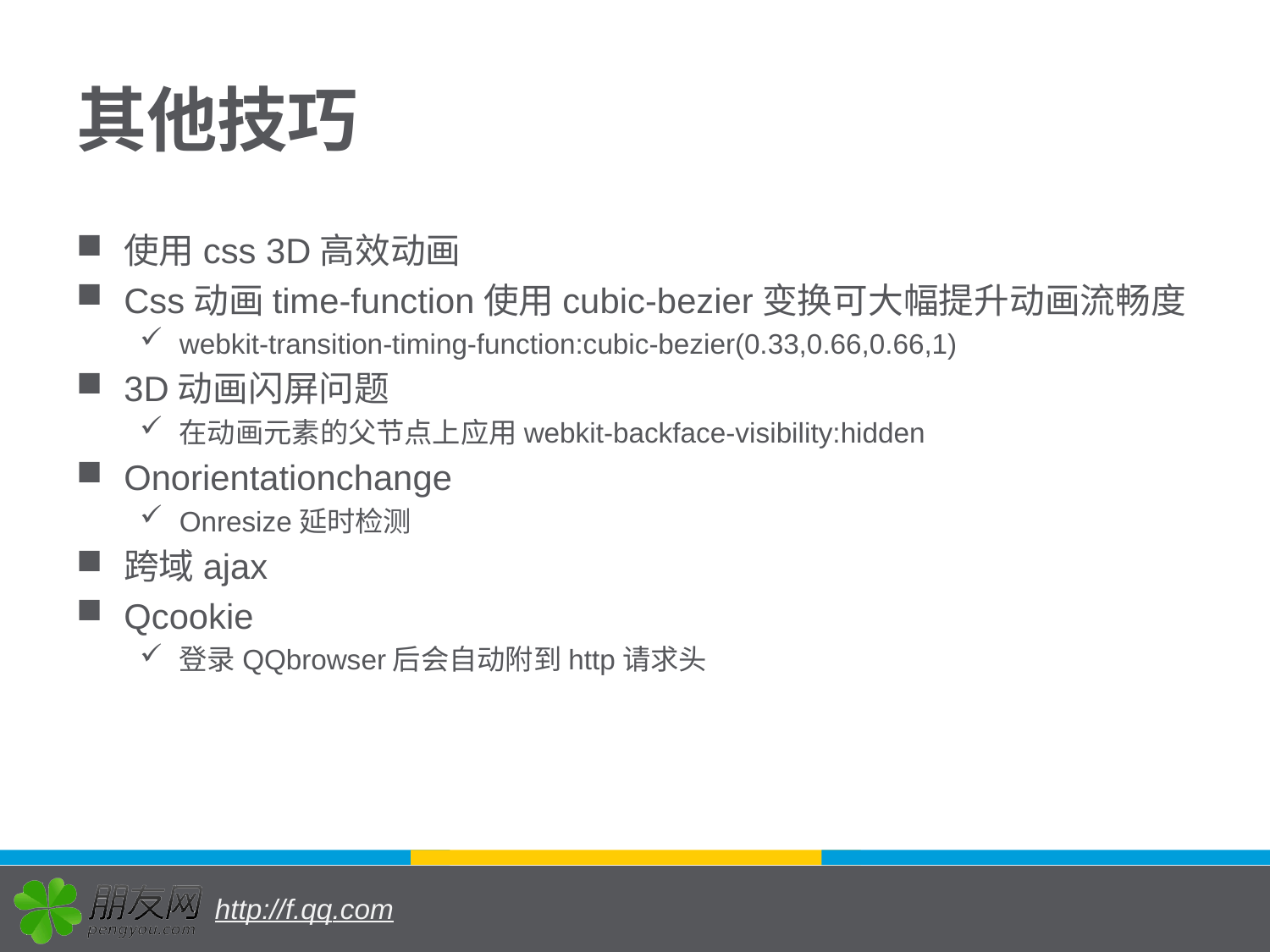

# 其他技巧
使用css 3D高效动画
Css动画time-function使用cubic-bezier变换可大幅提升动画流畅度
webkit-transition-timing-function:cubic-bezier(0.33,0.66,0.66,1)
3D动画闪屏问题
在动画元素的父节点上应用webkit-backface-visibility:hidden
Onorientationchange
Onresize延时检测
跨域ajax
Qcookie
登录QQbrowser后会自动附到http请求头